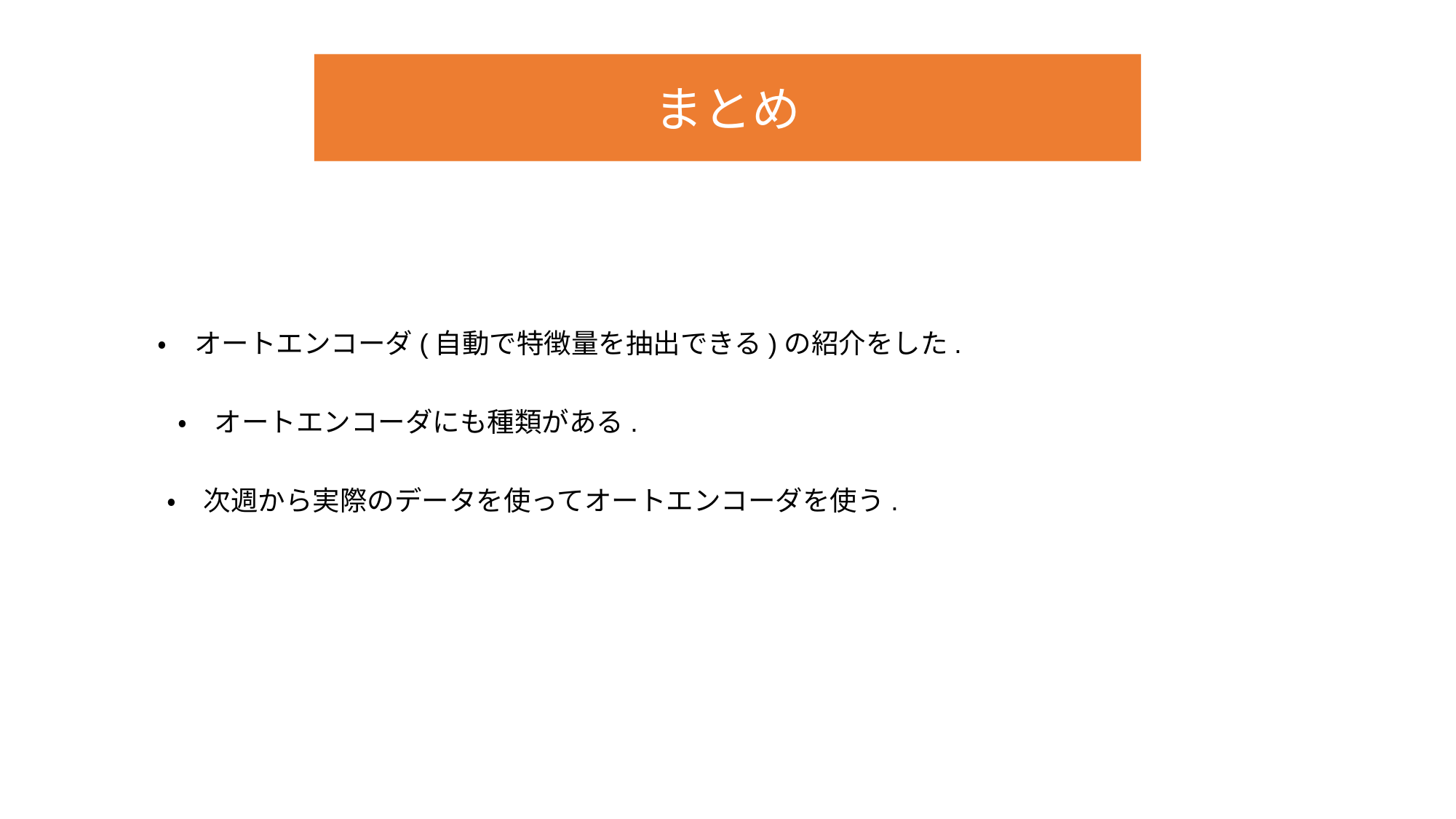

まとめ
・　オートエンコーダ(自動で特徴量を抽出できる)の紹介をした.
・　オートエンコーダにも種類がある.
・　次週から実際のデータを使ってオートエンコーダを使う.